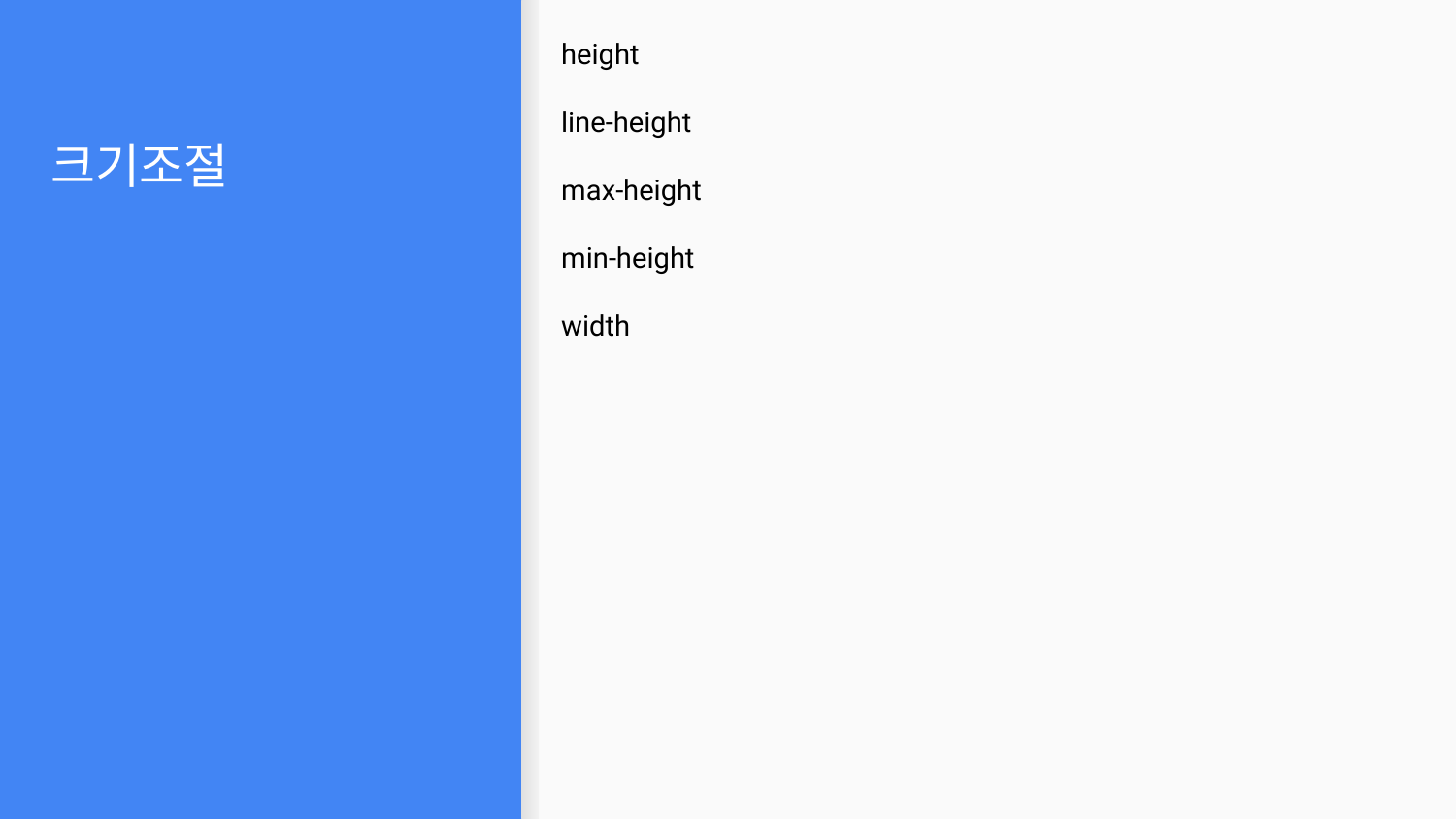

height

line-height

max-height

min-height

width
# 크기조절